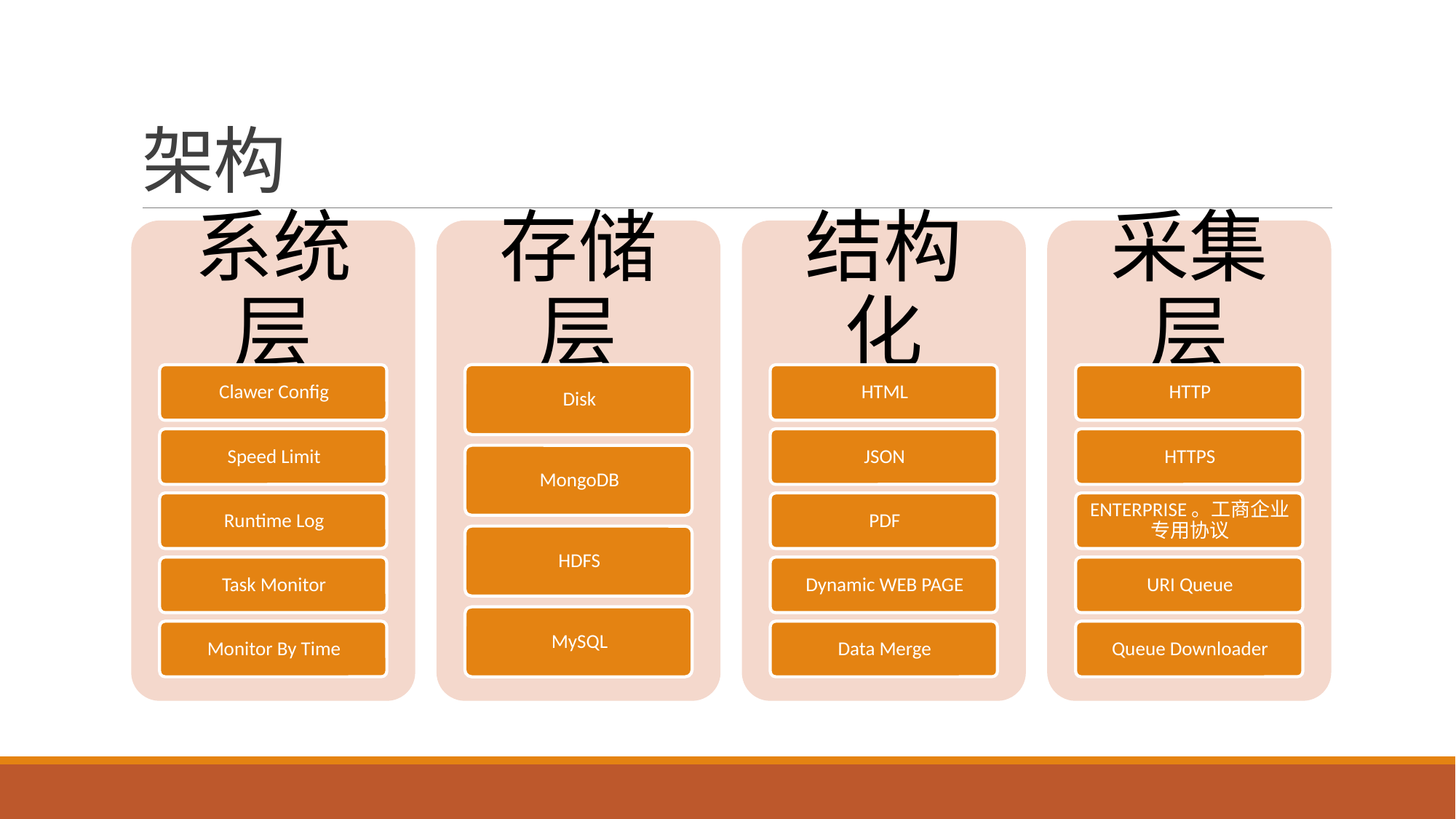

# 架构
系统层
Clawer Config
Speed Limit
Runtime Log
Task Monitor
Monitor By Time
存储层
Disk
MongoDB
HDFS
MySQL
结构化
HTML
JSON
PDF
Dynamic WEB PAGE
Data Merge
采集层
HTTP
HTTPS
ENTERPRISE。工商企业专用协议
URI Queue
Queue Downloader